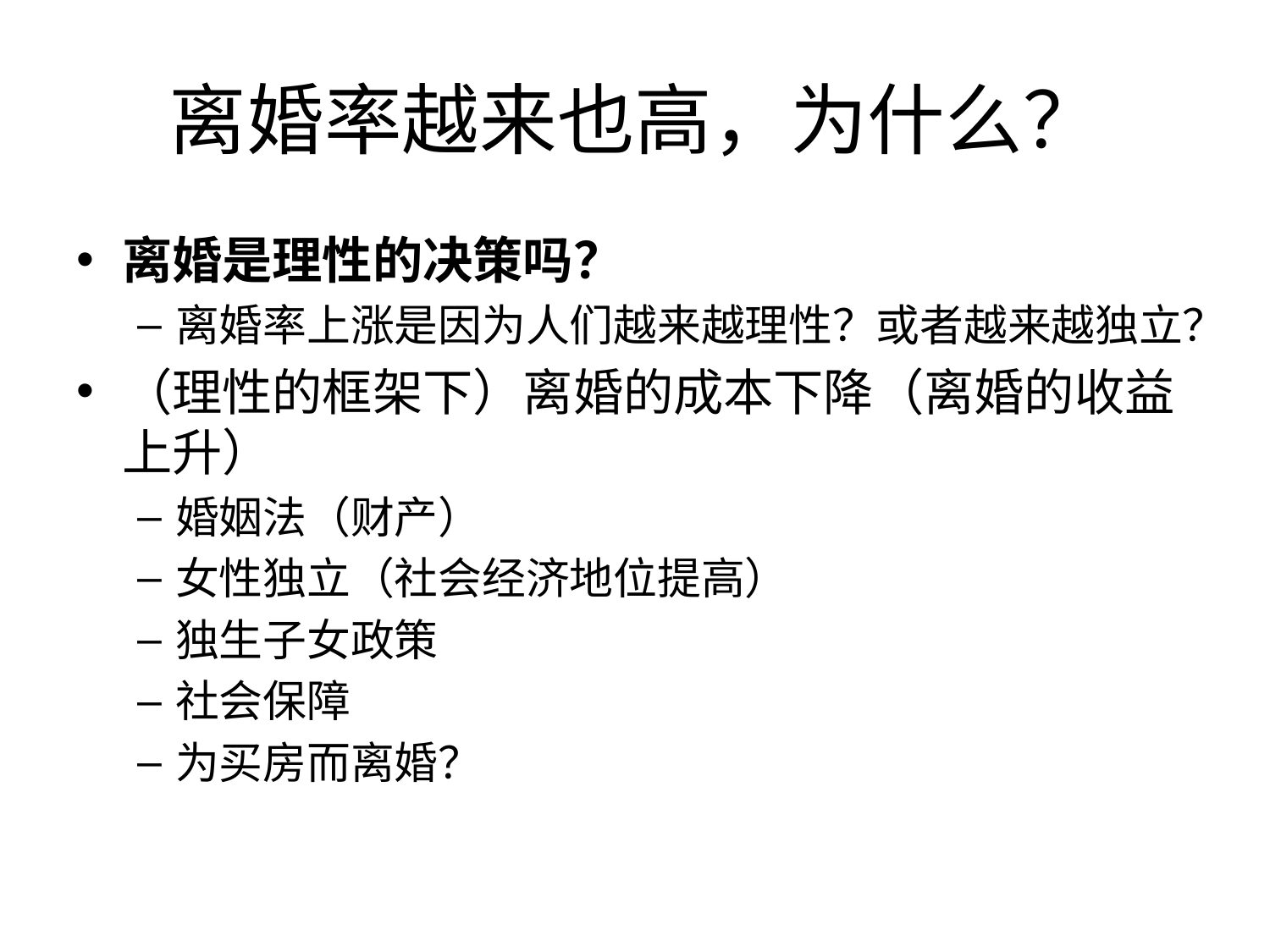

# 离婚率越来也高，为什么？
离婚是理性的决策吗？
离婚率上涨是因为人们越来越理性？或者越来越独立？
（理性的框架下）离婚的成本下降（离婚的收益上升）
婚姻法（财产）
女性独立（社会经济地位提高）
独生子女政策
社会保障
为买房而离婚？